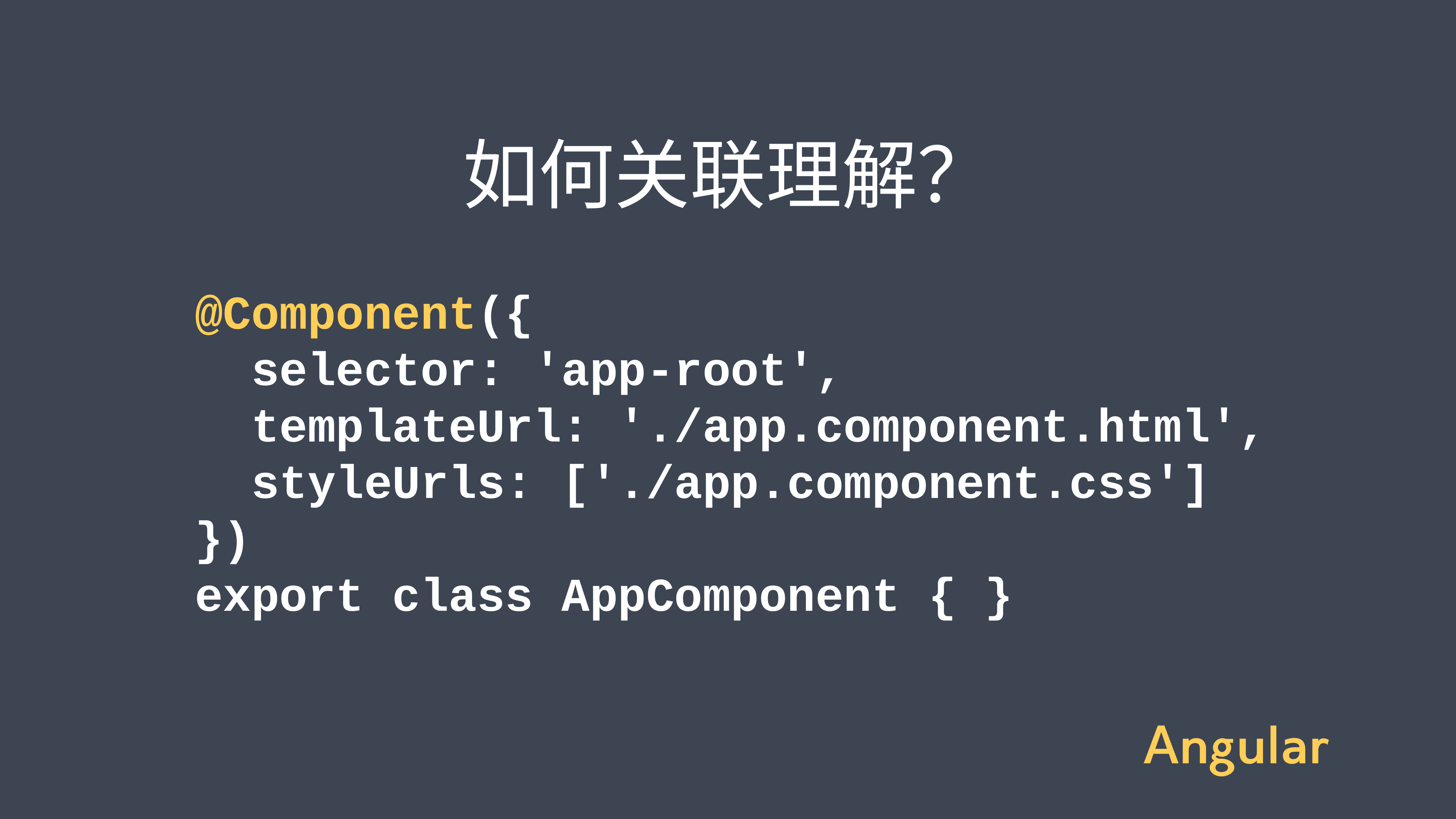

# 如何关联理解？
@Component({
  selector: 'app-root',
  templateUrl: './app.component.html',
  styleUrls: ['./app.component.css']
})
export class AppComponent { }
Angular